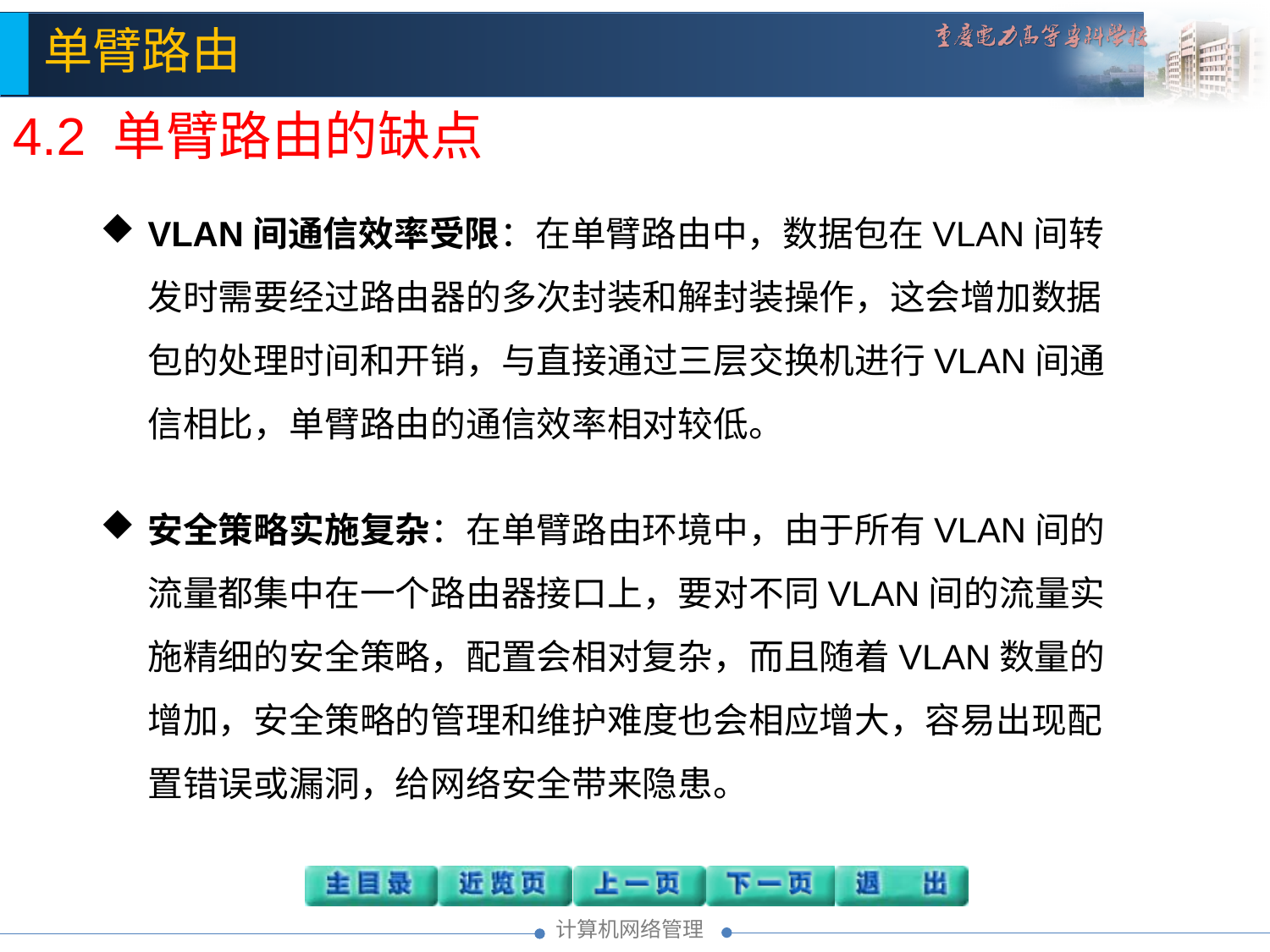

4.2 单臂路由的缺点
VLAN间通信效率受限：在单臂路由中，数据包在VLAN间转发时需要经过路由器的多次封装和解封装操作，这会增加数据包的处理时间和开销，与直接通过三层交换机进行VLAN间通信相比，单臂路由的通信效率相对较低。
安全策略实施复杂：在单臂路由环境中，由于所有VLAN间的流量都集中在一个路由器接口上，要对不同VLAN间的流量实施精细的安全策略，配置会相对复杂，而且随着VLAN数量的增加，安全策略的管理和维护难度也会相应增大，容易出现配置错误或漏洞，给网络安全带来隐患。